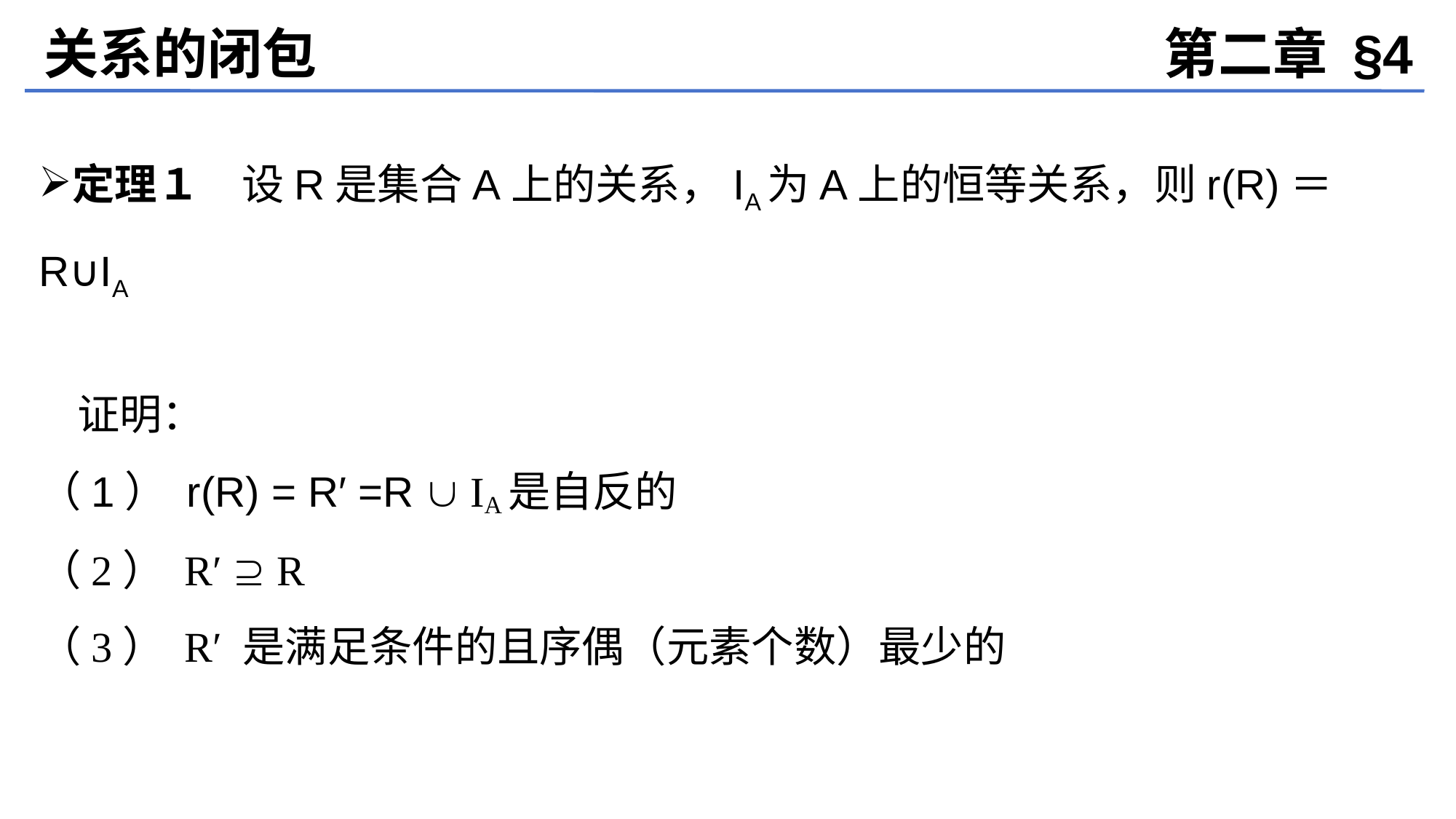

关系的闭包
第二章 §4
定理１　设R是集合A上的关系，IA为A上的恒等关系，则r(R)＝R∪IA

   证明：
（1） r(R) = R′ =R ∪ IA是自反的
（2） R′ ⊇ R
（3） R′ 是满足条件的且序偶（元素个数）最少的